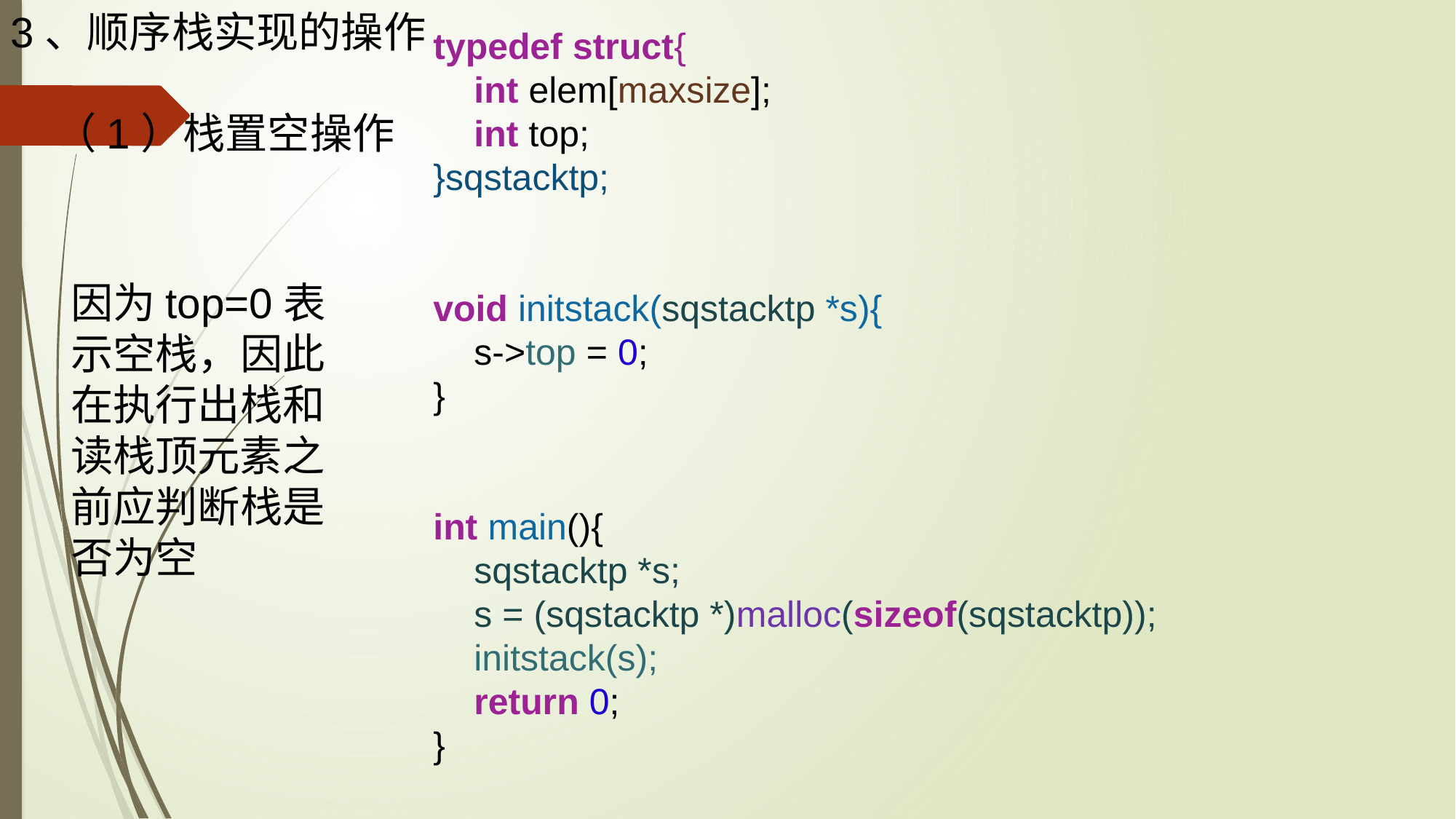

3、顺序栈实现的操作
typedef struct{
    int elem[maxsize];
    int top;
}sqstacktp;

void initstack(sqstacktp *s){
    s->top = 0;
}

int main(){
    sqstacktp *s;
    s = (sqstacktp *)malloc(sizeof(sqstacktp));
    initstack(s);
    return 0;
}
（1）栈置空操作
因为top=0表示空栈，因此在执行出栈和读栈顶元素之前应判断栈是否为空